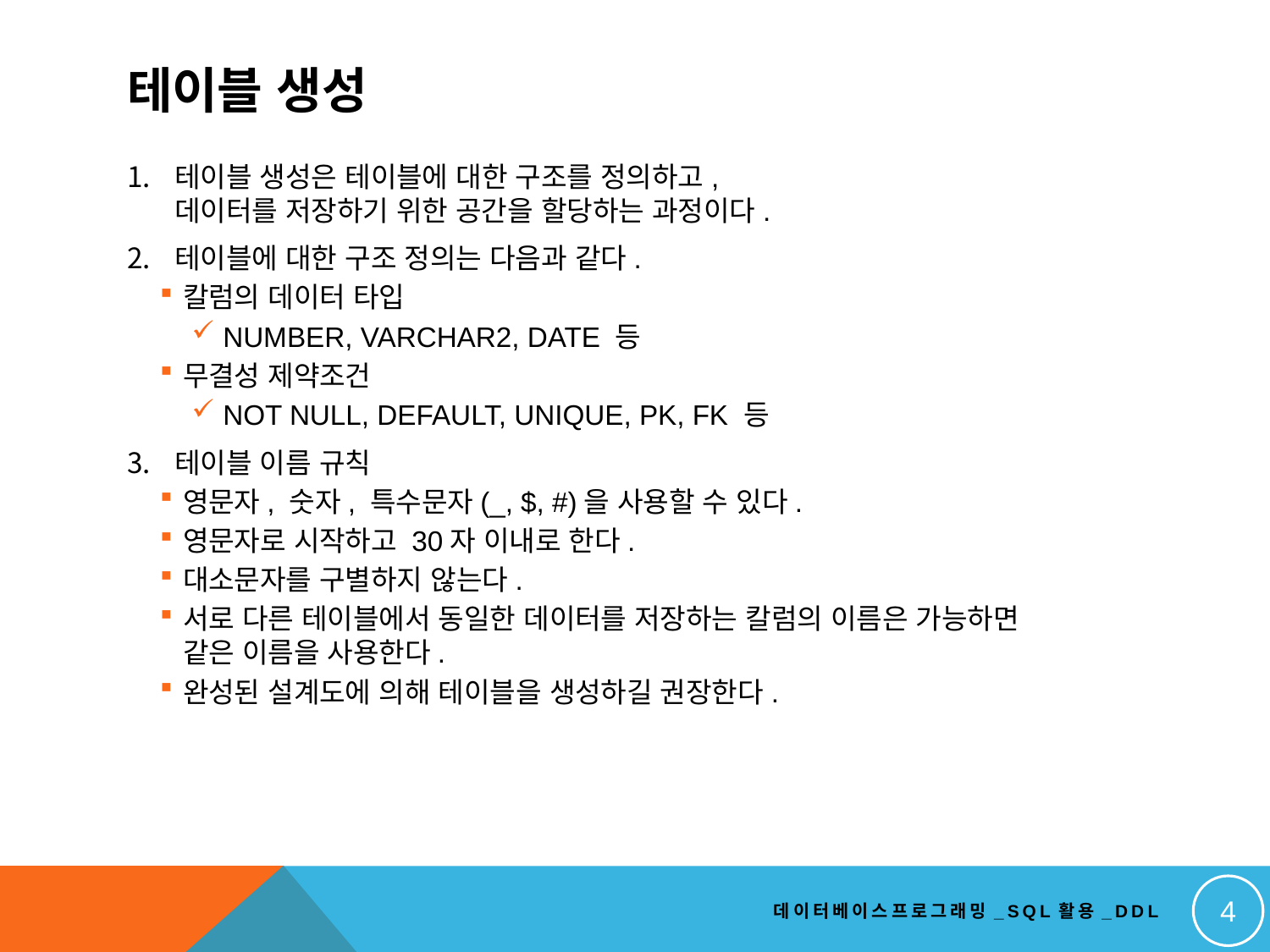

# 테이블 생성
테이블 생성은 테이블에 대한 구조를 정의하고,
데이터를 저장하기 위한 공간을 할당하는 과정이다.
테이블에 대한 구조 정의는 다음과 같다.
칼럼의 데이터 타입
 NUMBER, VARCHAR2, DATE 등
무결성 제약조건
 NOT NULL, DEFAULT, UNIQUE, PK, FK 등
테이블 이름 규칙
영문자, 숫자, 특수문자(_, $, #)을 사용할 수 있다.
영문자로 시작하고 30자 이내로 한다.
대소문자를 구별하지 않는다.
서로 다른 테이블에서 동일한 데이터를 저장하는 칼럼의 이름은 가능하면
같은 이름을 사용한다.
완성된 설계도에 의해 테이블을 생성하길 권장한다.

4
데이터베이스프로그래밍_SQL활용_DDL